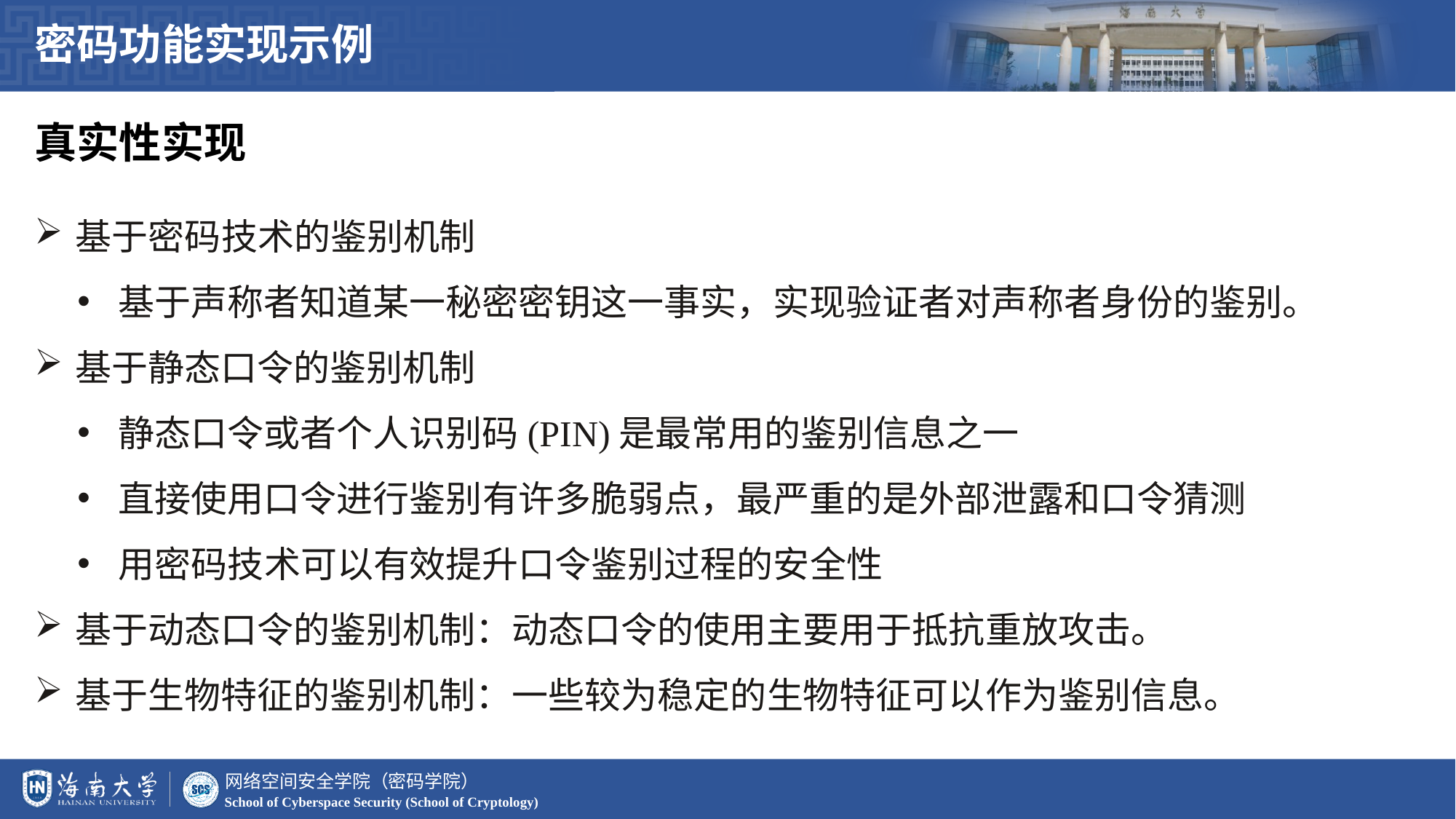

密码功能实现示例
真实性实现
基于密码技术的鉴别机制
基于声称者知道某一秘密密钥这一事实，实现验证者对声称者身份的鉴别。
基于静态口令的鉴别机制
静态口令或者个人识别码(PIN)是最常用的鉴别信息之一
直接使用口令进行鉴别有许多脆弱点，最严重的是外部泄露和口令猜测
用密码技术可以有效提升口令鉴别过程的安全性
基于动态口令的鉴别机制：动态口令的使用主要用于抵抗重放攻击。
基于生物特征的鉴别机制：一些较为稳定的生物特征可以作为鉴别信息。
94